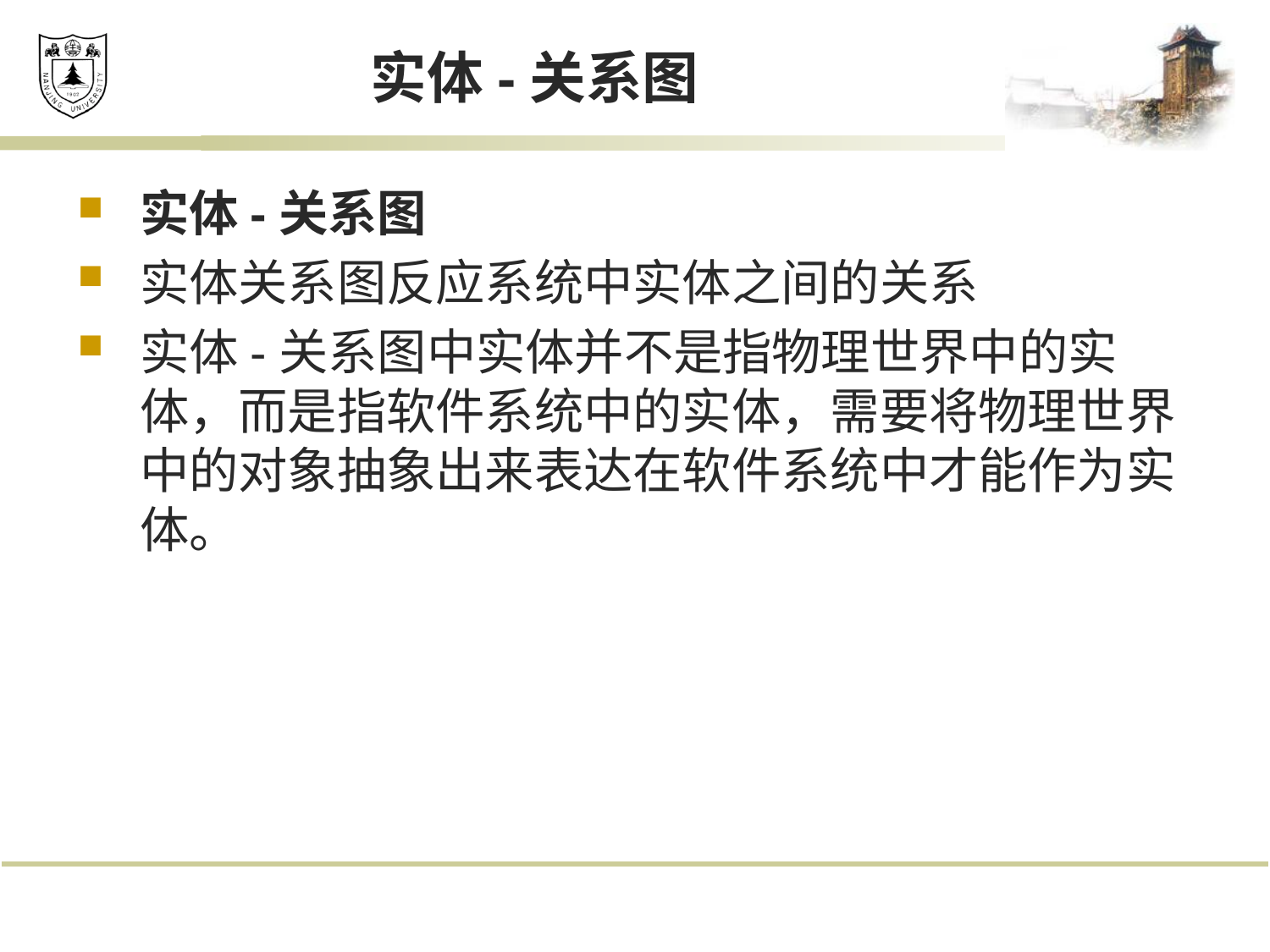

# 实体-关系图
实体-关系图
实体关系图反应系统中实体之间的关系
实体-关系图中实体并不是指物理世界中的实体，而是指软件系统中的实体，需要将物理世界中的对象抽象出来表达在软件系统中才能作为实体。